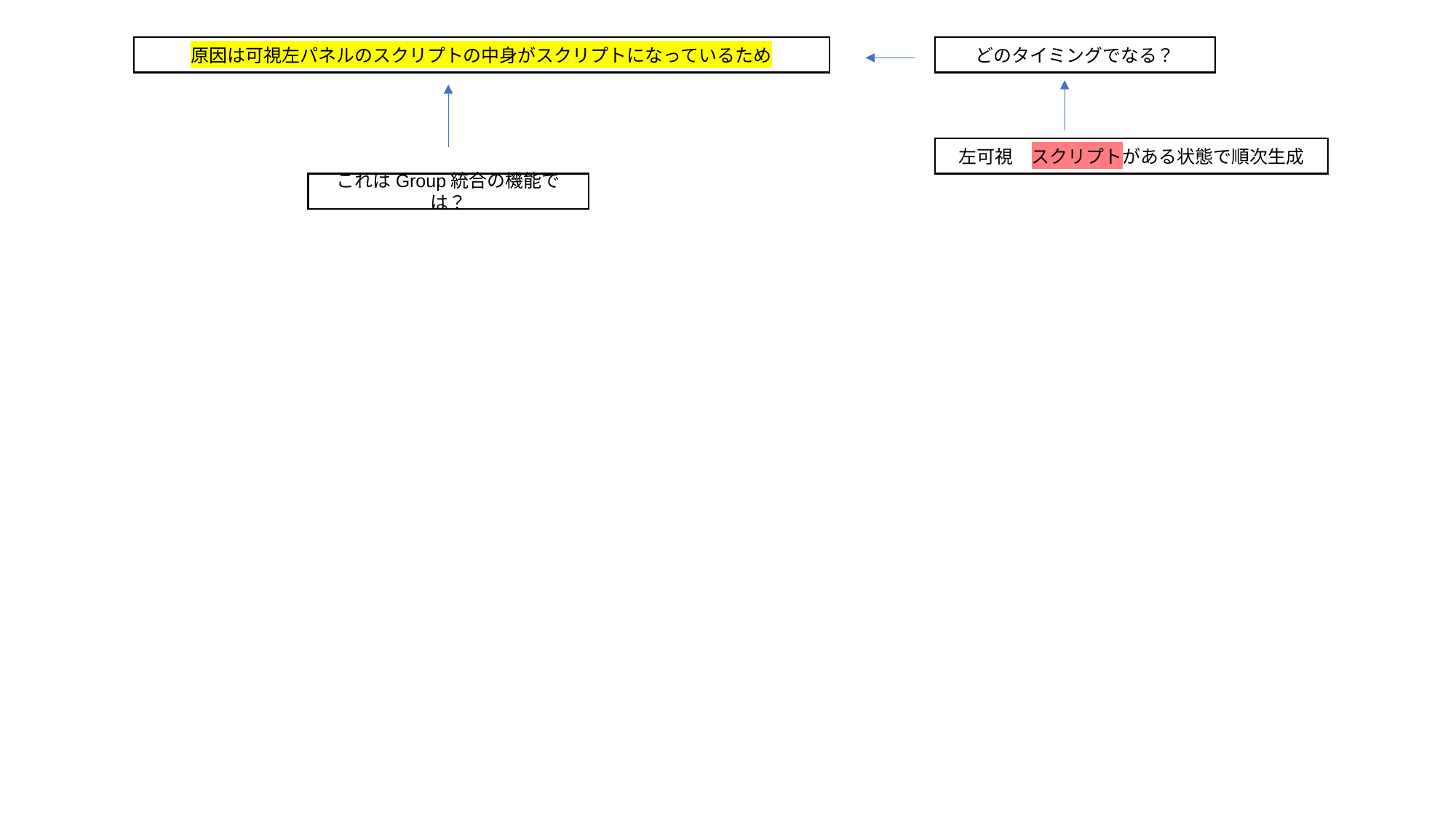

原因は可視左パネルのスクリプトの中身がスクリプトになっているため
どのタイミングでなる？
左可視　スクリプトがある状態で順次生成
これはGroup統合の機能では？